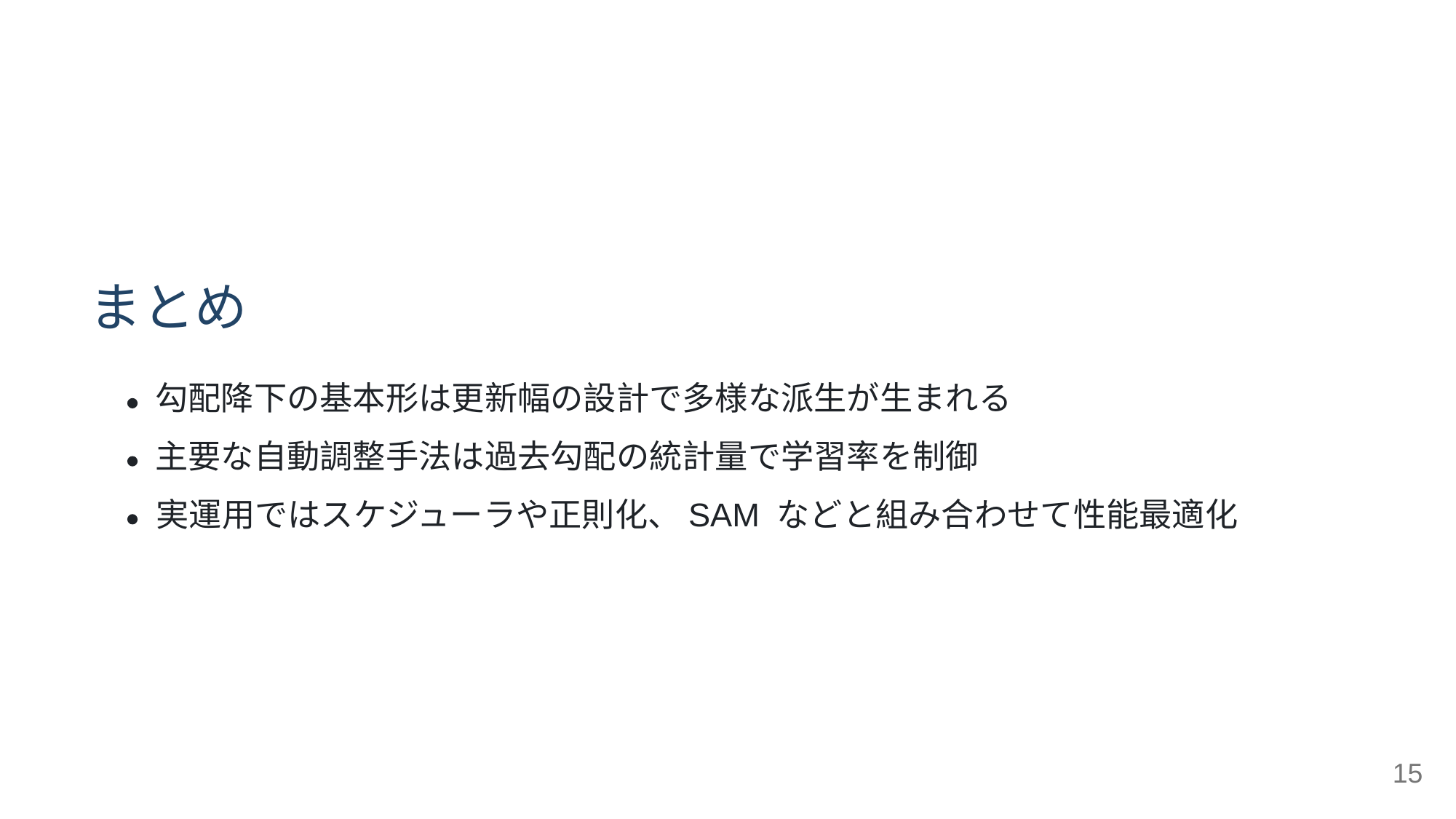

まとめ
勾配降下の基本形は更新幅の設計で多様な派⽣が⽣まれる

主要な⾃動調整⼿法は過去勾配の統計量で学習率を制御

実運⽤ではスケジューラや正則化、SAM などと組み合わせて性能最適化

15